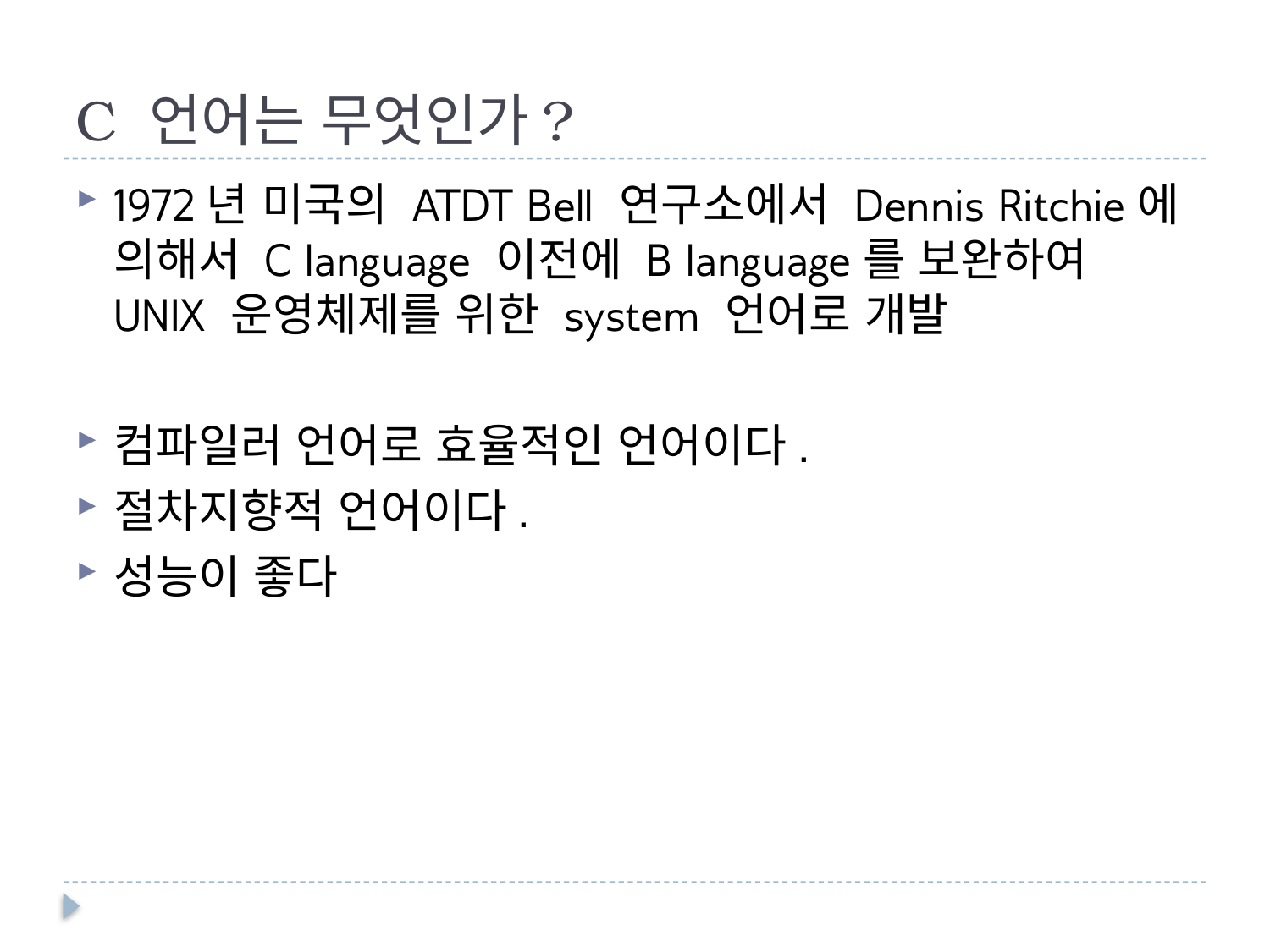

# C 언어는 무엇인가?
1972년 미국의 ATDT Bell 연구소에서 Dennis Ritchie에 의해서 C language 이전에 B language를 보완하여 UNIX 운영체제를 위한 system 언어로 개발

컴파일러 언어로 효율적인 언어이다.
절차지향적 언어이다.
성능이 좋다